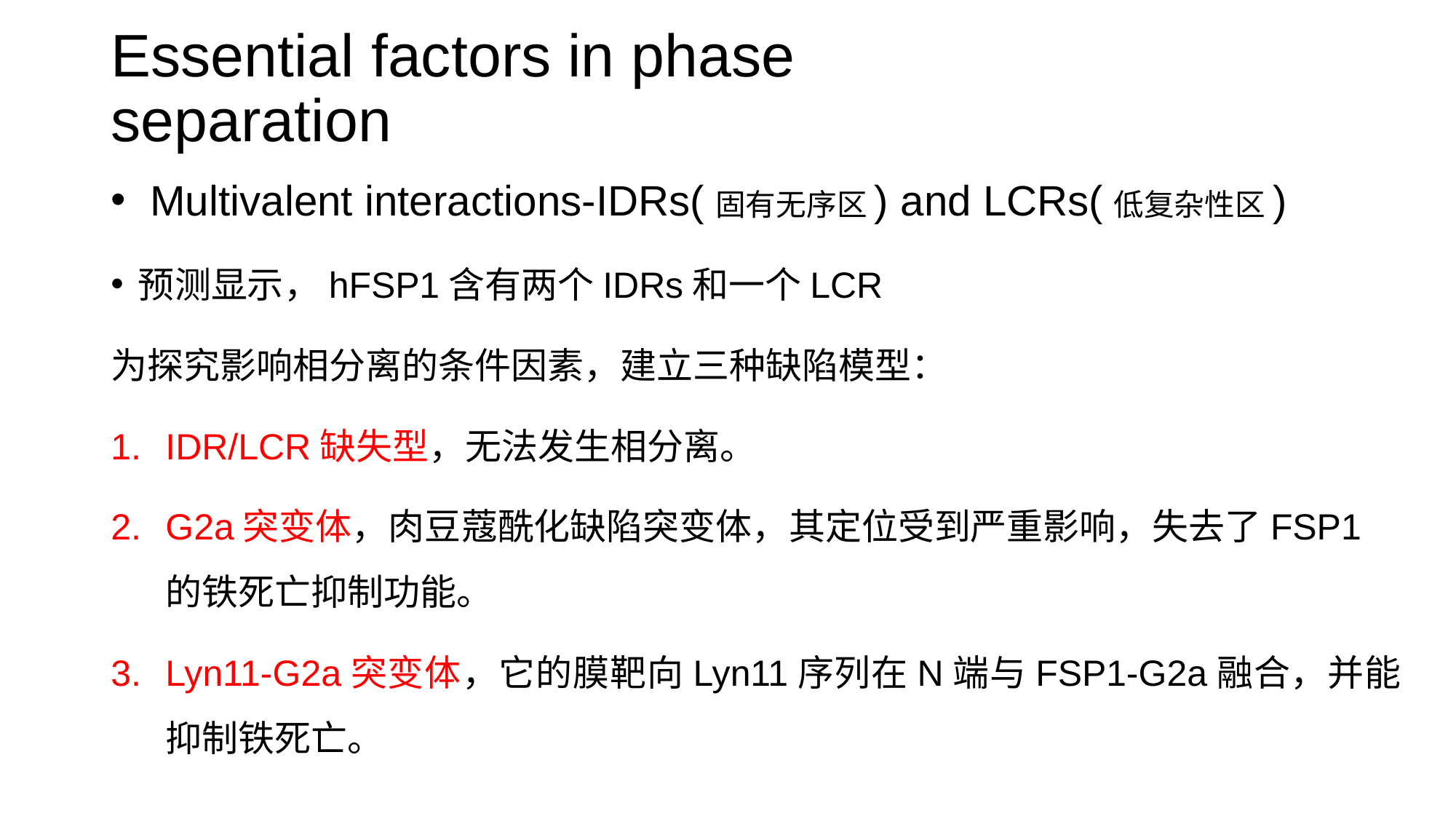

# Essential factors in phase separation
 Multivalent interactions-IDRs(固有无序区) and LCRs(低复杂性区)
预测显示，hFSP1含有两个IDRs和一个LCR
为探究影响相分离的条件因素，建立三种缺陷模型：
IDR/LCR缺失型，无法发生相分离。
G2a突变体，肉豆蔻酰化缺陷突变体，其定位受到严重影响，失去了FSP1的铁死亡抑制功能。
Lyn11-G2a突变体，它的膜靶向Lyn11序列在N端与FSP1-G2a融合，并能抑制铁死亡。